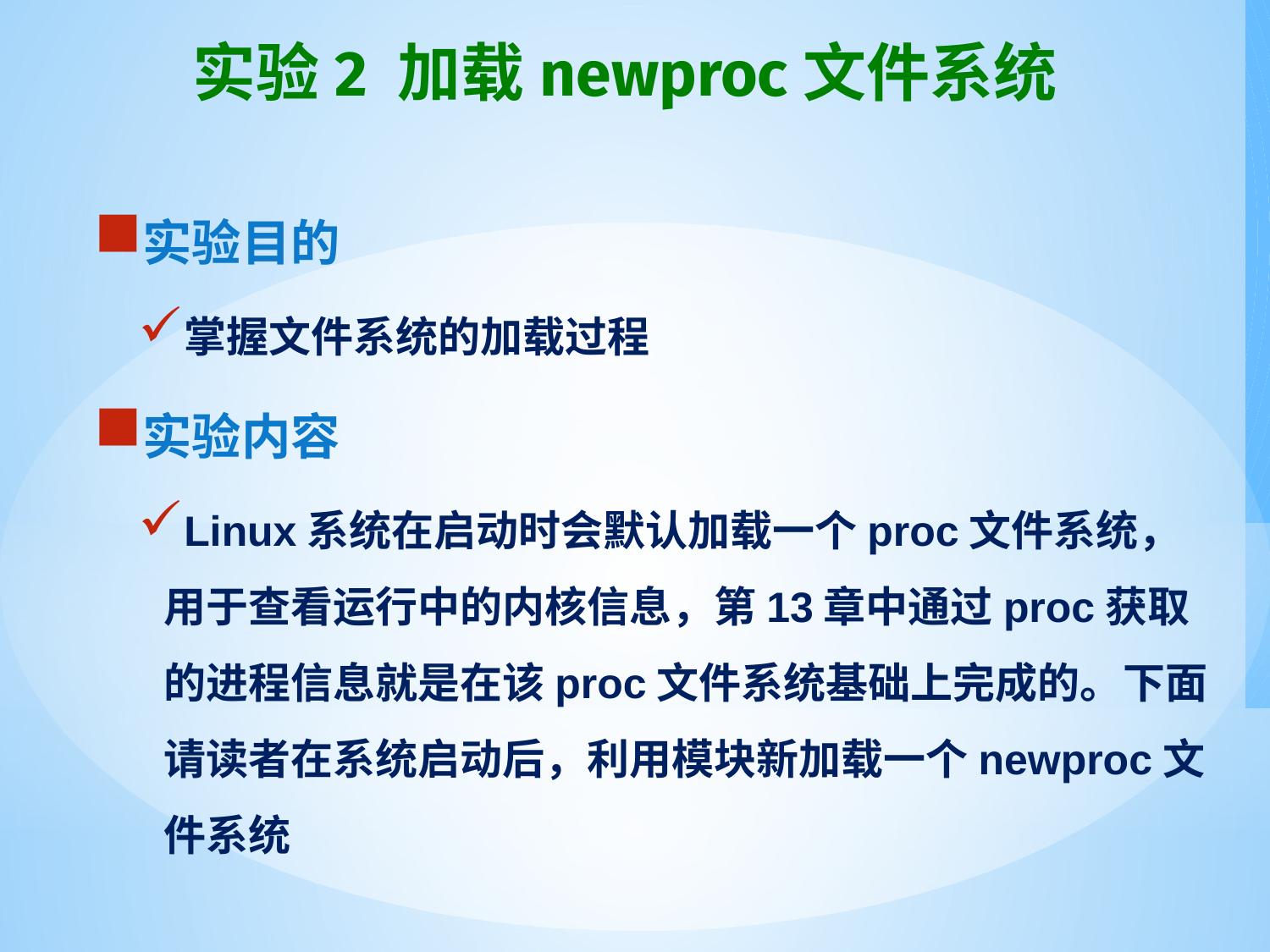

# 实验2 加载newproc文件系统
实验目的
掌握文件系统的加载过程
实验内容
Linux系统在启动时会默认加载一个proc文件系统，用于查看运行中的内核信息，第13章中通过proc获取的进程信息就是在该proc文件系统基础上完成的。下面请读者在系统启动后，利用模块新加载一个newproc文件系统